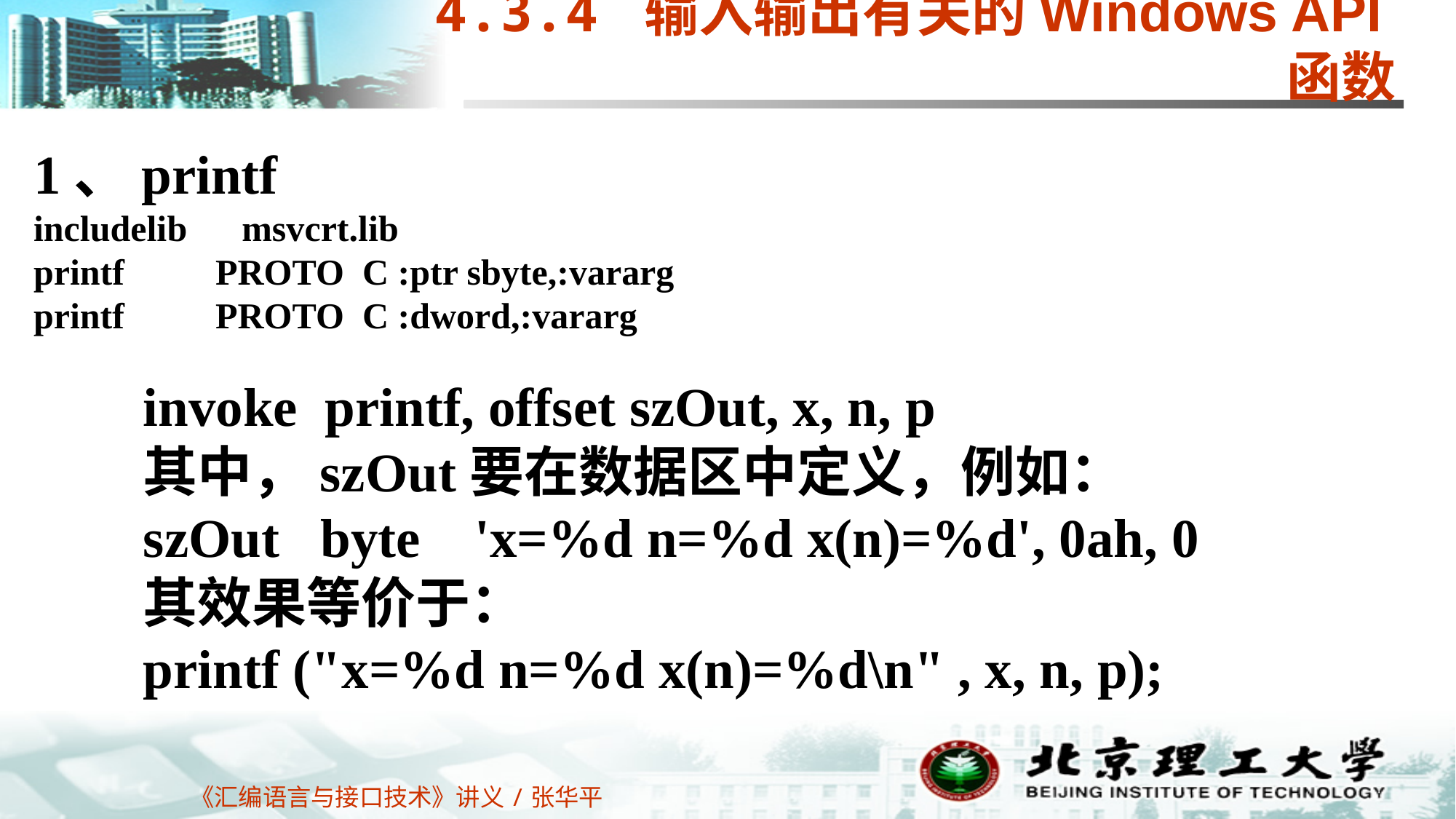

4.3.4 输入输出有关的Windows API函数
1、printf
includelib      msvcrt.lib
printf          PROTO  C :ptr sbyte,:vararg
printf          PROTO  C :dword,:vararg

invoke  printf, offset szOut, x, n, p
其中，szOut要在数据区中定义，例如：
szOut   byte    'x=%d n=%d x(n)=%d', 0ah, 0
其效果等价于：
printf ("x=%d n=%d x(n)=%d\n" , x, n, p);